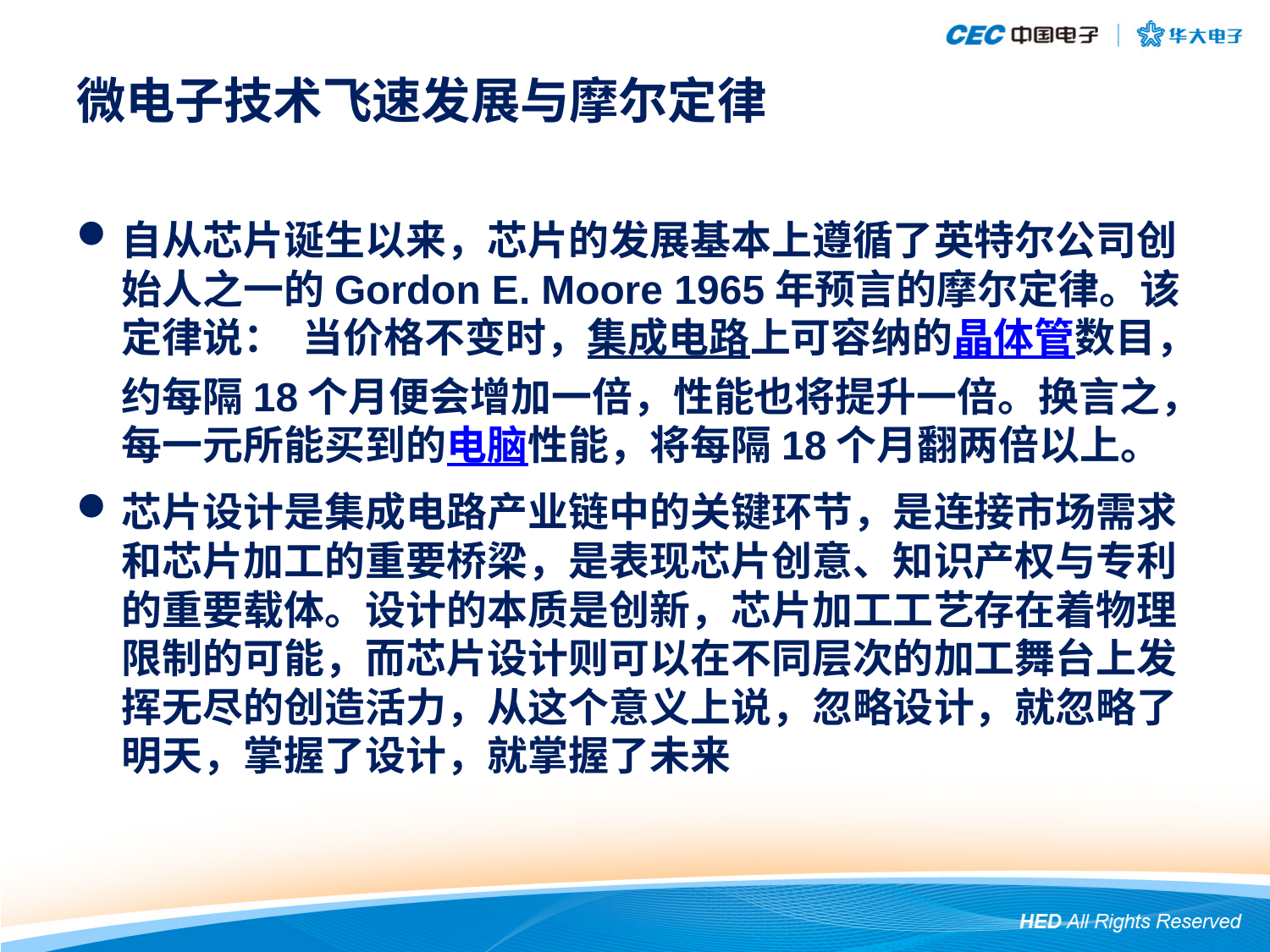

# 微电子技术飞速发展与摩尔定律
自从芯片诞生以来，芯片的发展基本上遵循了英特尔公司创始人之一的Gordon E. Moore 1965年预言的摩尔定律。该定律说：  当价格不变时，集成电路上可容纳的晶体管数目，约每隔18个月便会增加一倍，性能也将提升一倍。换言之，每一元所能买到的电脑性能，将每隔18个月翻两倍以上。
芯片设计是集成电路产业链中的关键环节，是连接市场需求和芯片加工的重要桥梁，是表现芯片创意、知识产权与专利的重要载体。设计的本质是创新，芯片加工工艺存在着物理限制的可能，而芯片设计则可以在不同层次的加工舞台上发挥无尽的创造活力，从这个意义上说，忽略设计，就忽略了明天，掌握了设计，就掌握了未来